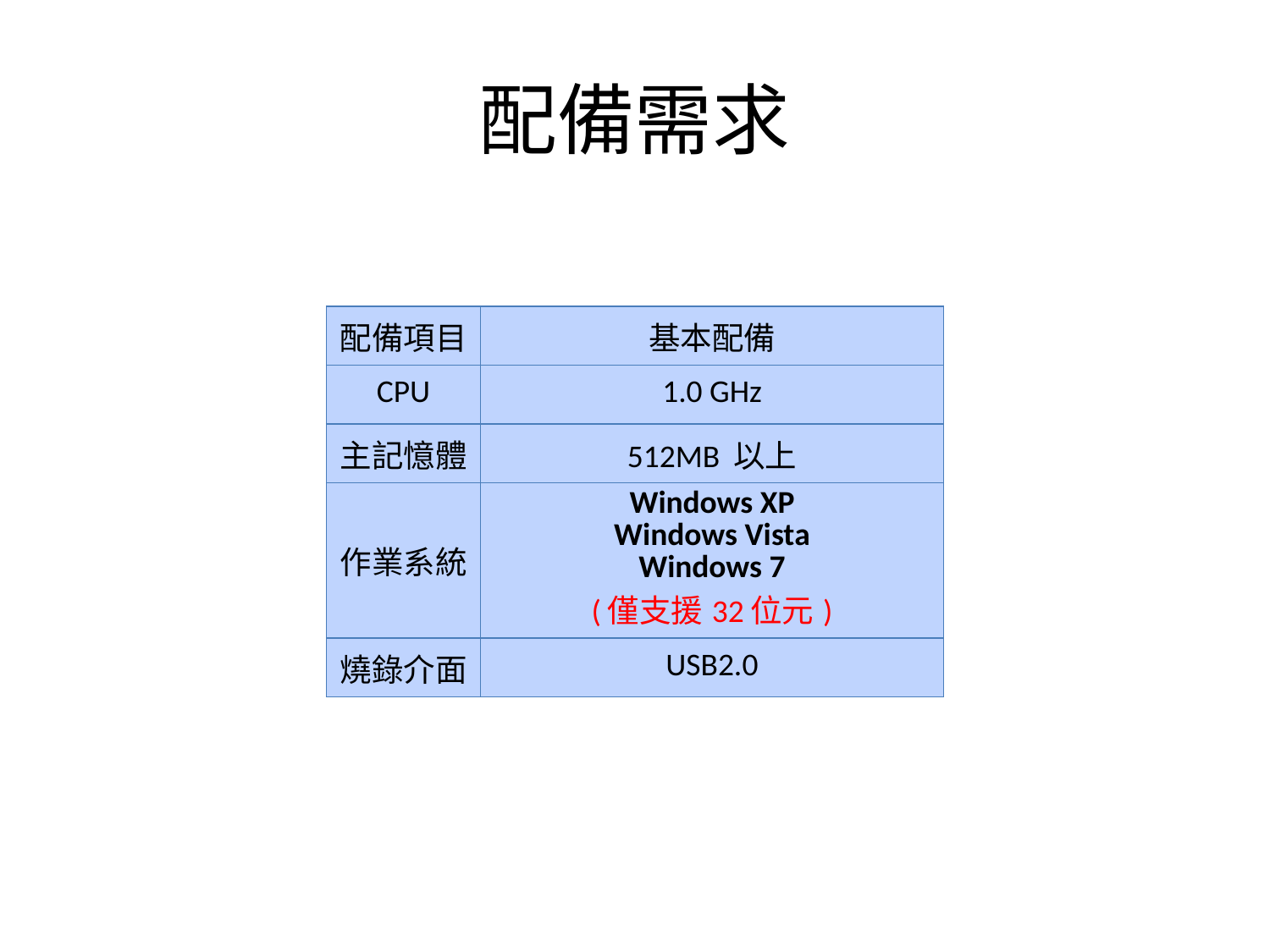

# 配備需求
| 配備項目 | 基本配備 |
| --- | --- |
| CPU | 1.0 GHz |
| 主記憶體 | 512MB 以上 |
| 作業系統 | Windows XP Windows Vista Windows 7 (僅支援32位元) |
| 燒錄介面 | USB2.0 |